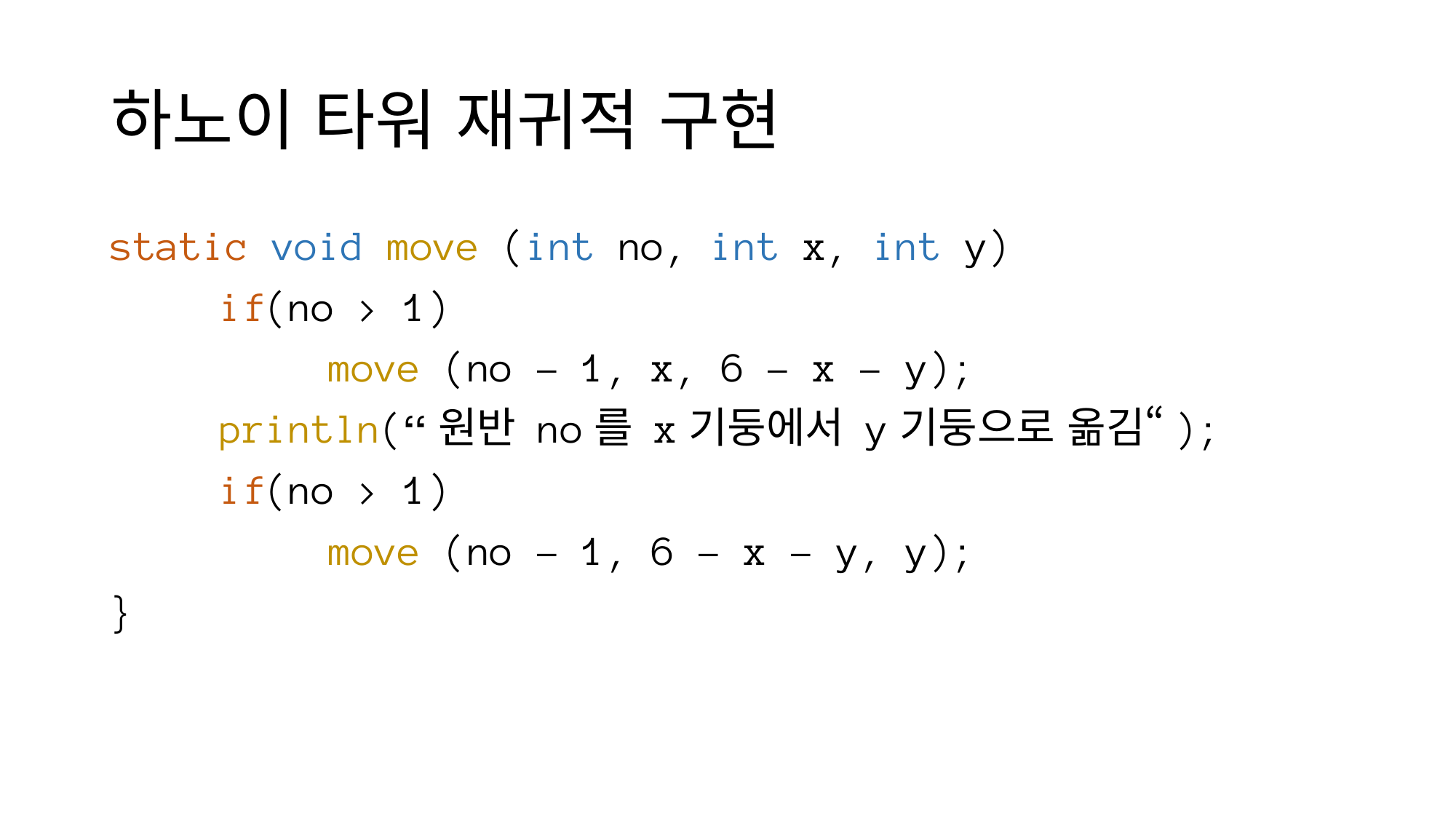

# 하노이 타워 재귀적 구현
static void move (int no, int x, int y)
	if(no > 1)
		move (no – 1, x, 6 – x – y);
	println(“원반 no를 x기둥에서 y기둥으로 옮김“);
	if(no > 1)
		move (no – 1, 6 – x – y, y);
}